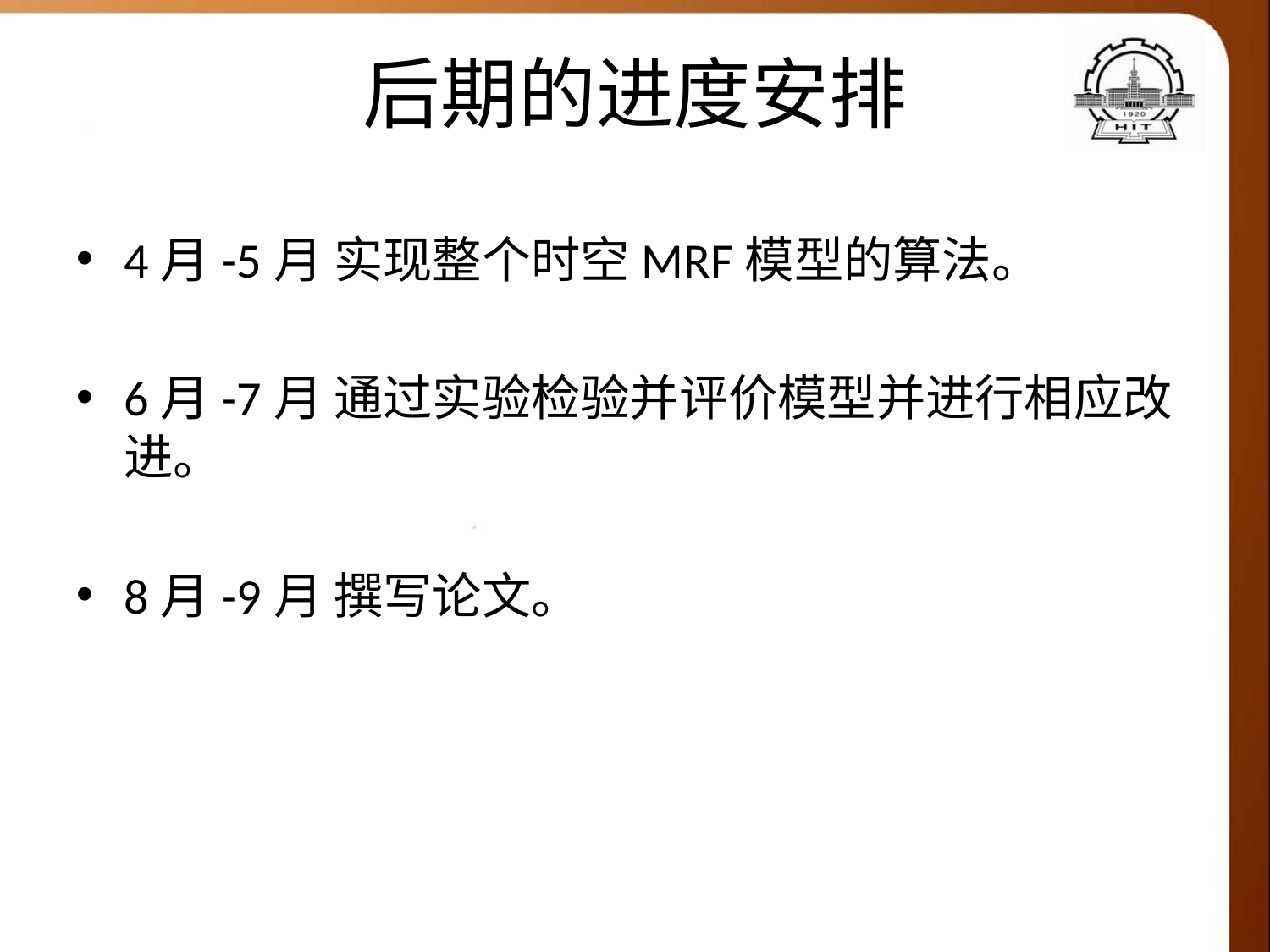

# 后期的进度安排
4月-5月 实现整个时空MRF模型的算法。

6月-7月 通过实验检验并评价模型并进行相应改进。

8月-9月 撰写论文。